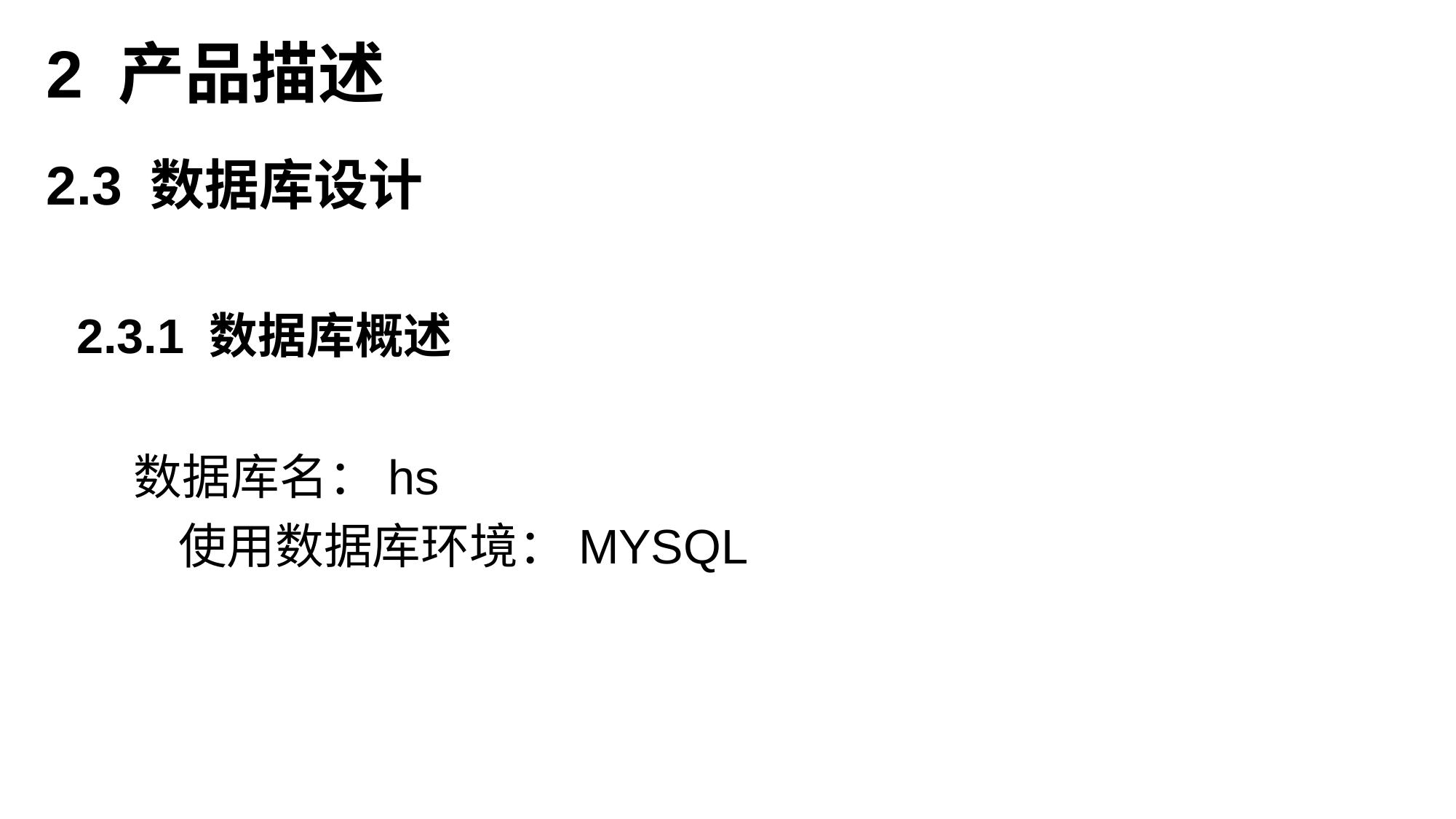

# 2 产品描述
2.3 数据库设计

  2.3.1 数据库概述

      数据库名：hs
           使用数据库环境：MYSQL